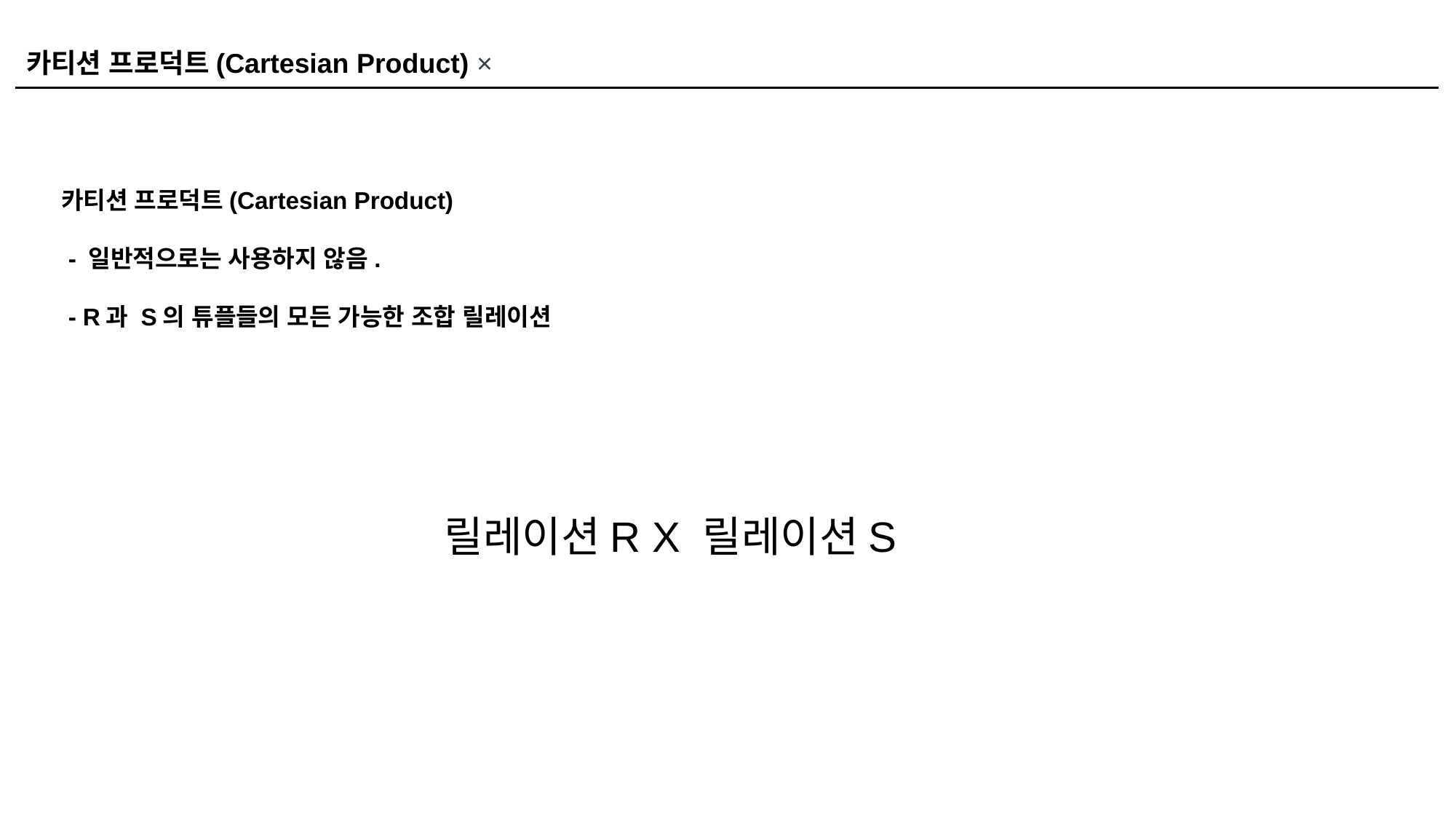

카티션 프로덕트(Cartesian Product) ×
카티션 프로덕트(Cartesian Product)
 - 일반적으로는 사용하지 않음.
 - R과 S의 튜플들의 모든 가능한 조합 릴레이션
릴레이션R X 릴레이션S